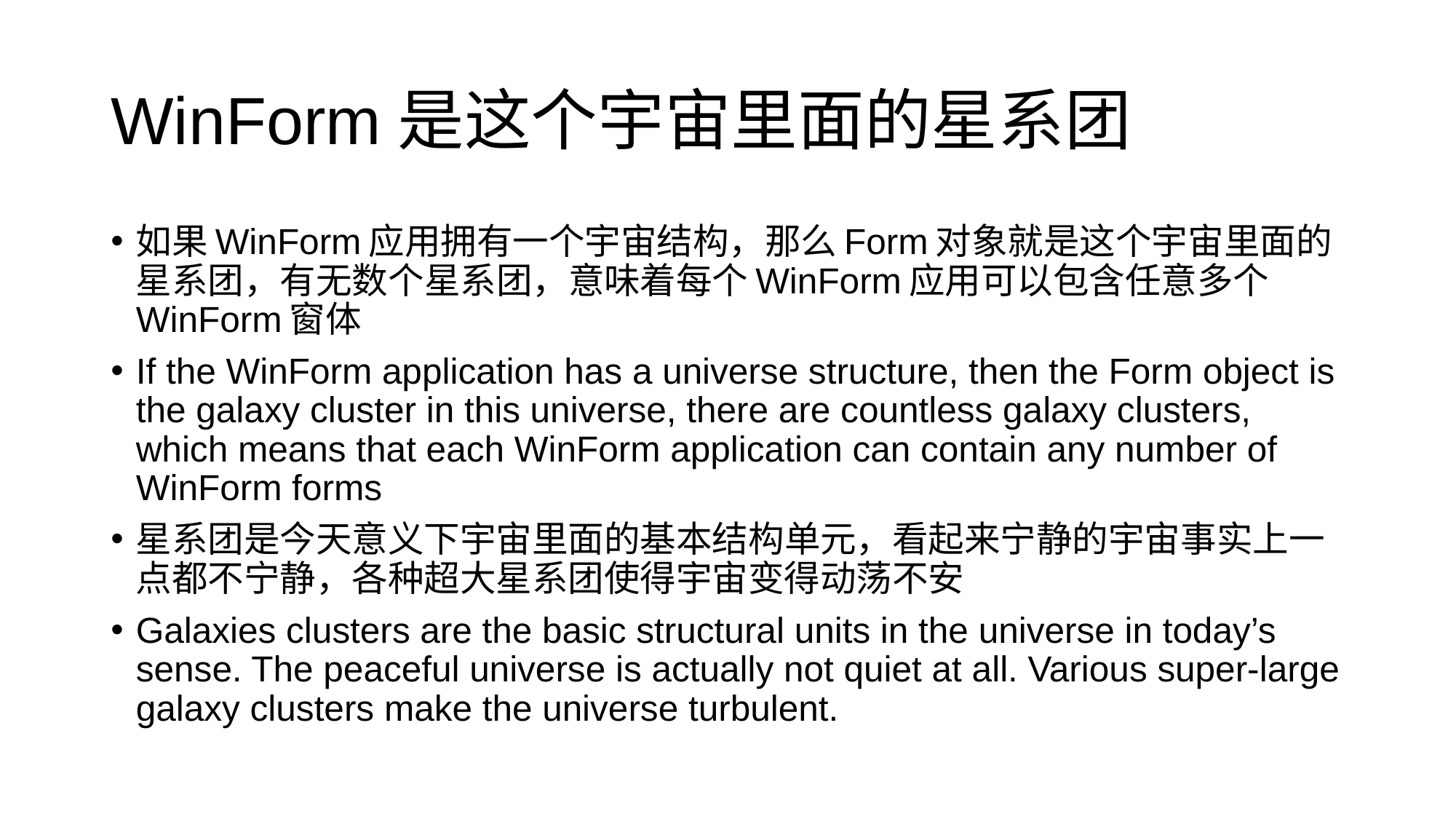

# WinForm是这个宇宙里面的星系团
如果WinForm应用拥有一个宇宙结构，那么Form对象就是这个宇宙里面的星系团，有无数个星系团，意味着每个WinForm应用可以包含任意多个WinForm窗体
If the WinForm application has a universe structure, then the Form object is the galaxy cluster in this universe, there are countless galaxy clusters, which means that each WinForm application can contain any number of WinForm forms
星系团是今天意义下宇宙里面的基本结构单元，看起来宁静的宇宙事实上一点都不宁静，各种超大星系团使得宇宙变得动荡不安
Galaxies clusters are the basic structural units in the universe in today’s sense. The peaceful universe is actually not quiet at all. Various super-large galaxy clusters make the universe turbulent.